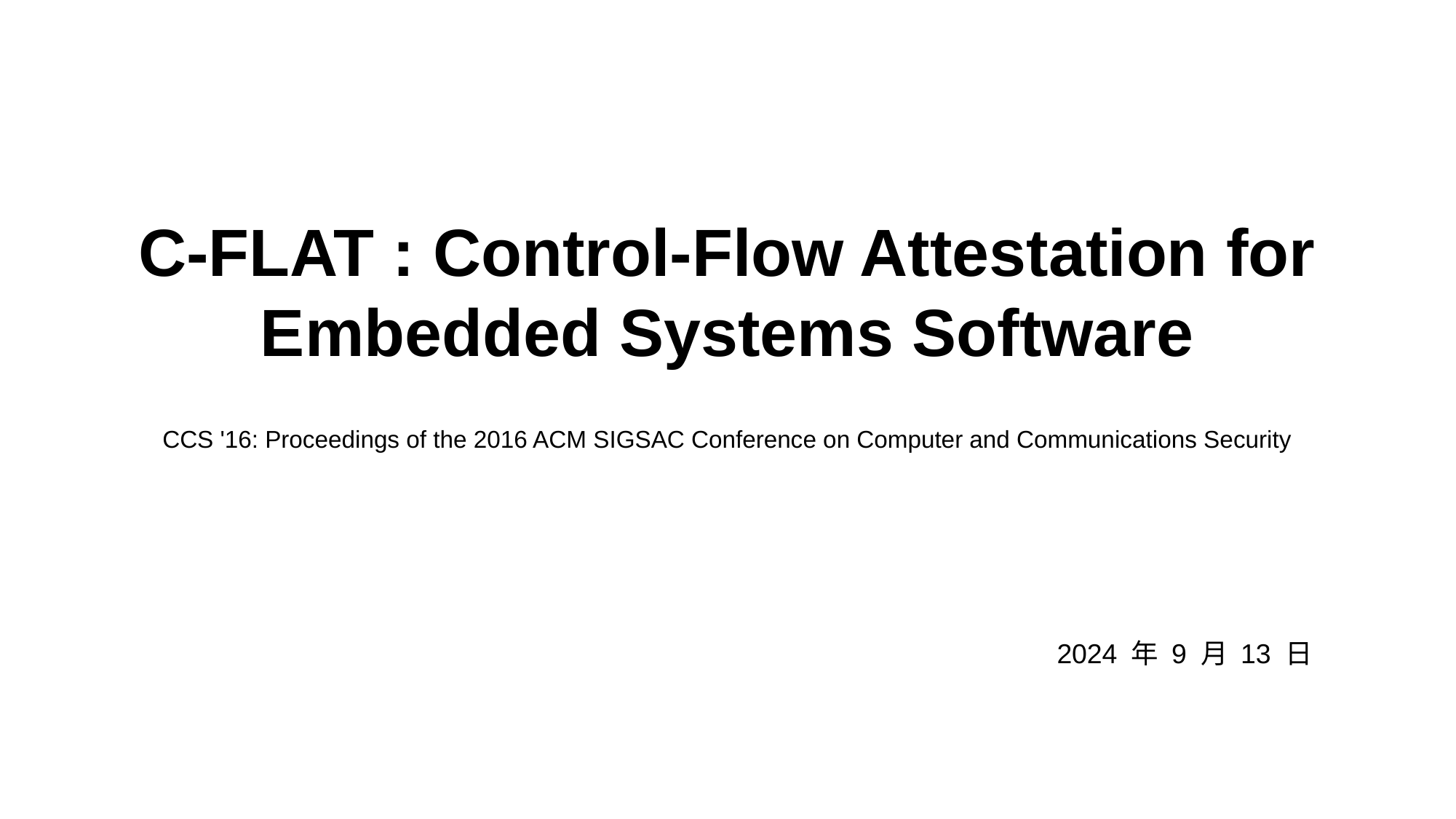

C-FLAT : Control-Flow Attestation for Embedded Systems Software
CCS '16: Proceedings of the 2016 ACM SIGSAC Conference on Computer and Communications Security
2024 年 9 月 13 日